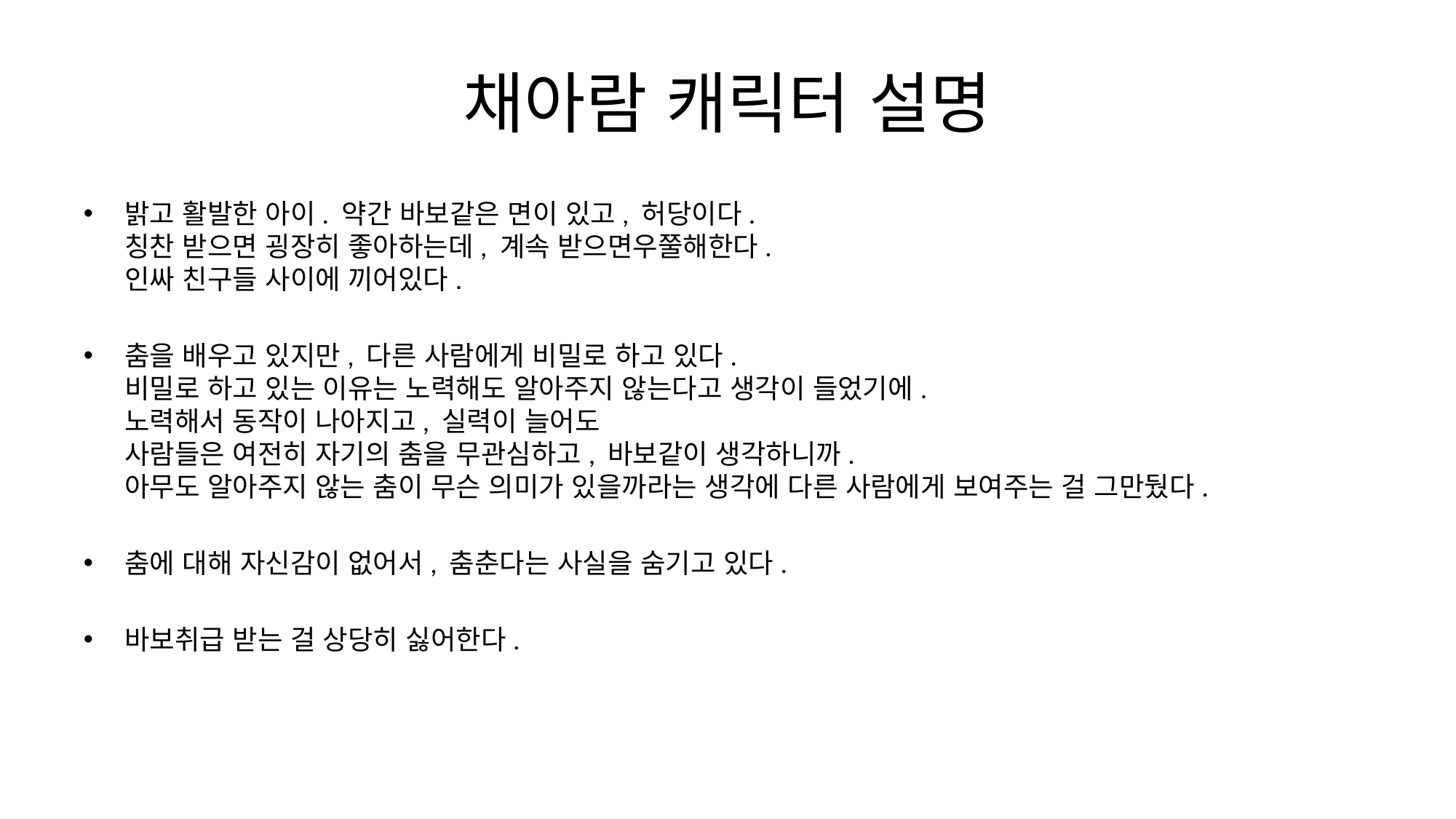

# 채아람 캐릭터 설명
밝고 활발한 아이. 약간 바보같은 면이 있고, 허당이다.
칭찬 받으면 굉장히 좋아하는데, 계속 받으면우쭐해한다.
인싸 친구들 사이에 끼어있다.

춤을 배우고 있지만, 다른 사람에게 비밀로 하고 있다.
비밀로 하고 있는 이유는 노력해도 알아주지 않는다고 생각이 들었기에.
노력해서 동작이 나아지고, 실력이 늘어도
사람들은 여전히 자기의 춤을 무관심하고, 바보같이 생각하니까.
아무도 알아주지 않는 춤이 무슨 의미가 있을까라는 생각에 다른 사람에게 보여주는 걸 그만뒀다.

춤에 대해 자신감이 없어서, 춤춘다는 사실을 숨기고 있다.

바보취급 받는 걸 상당히 싫어한다.